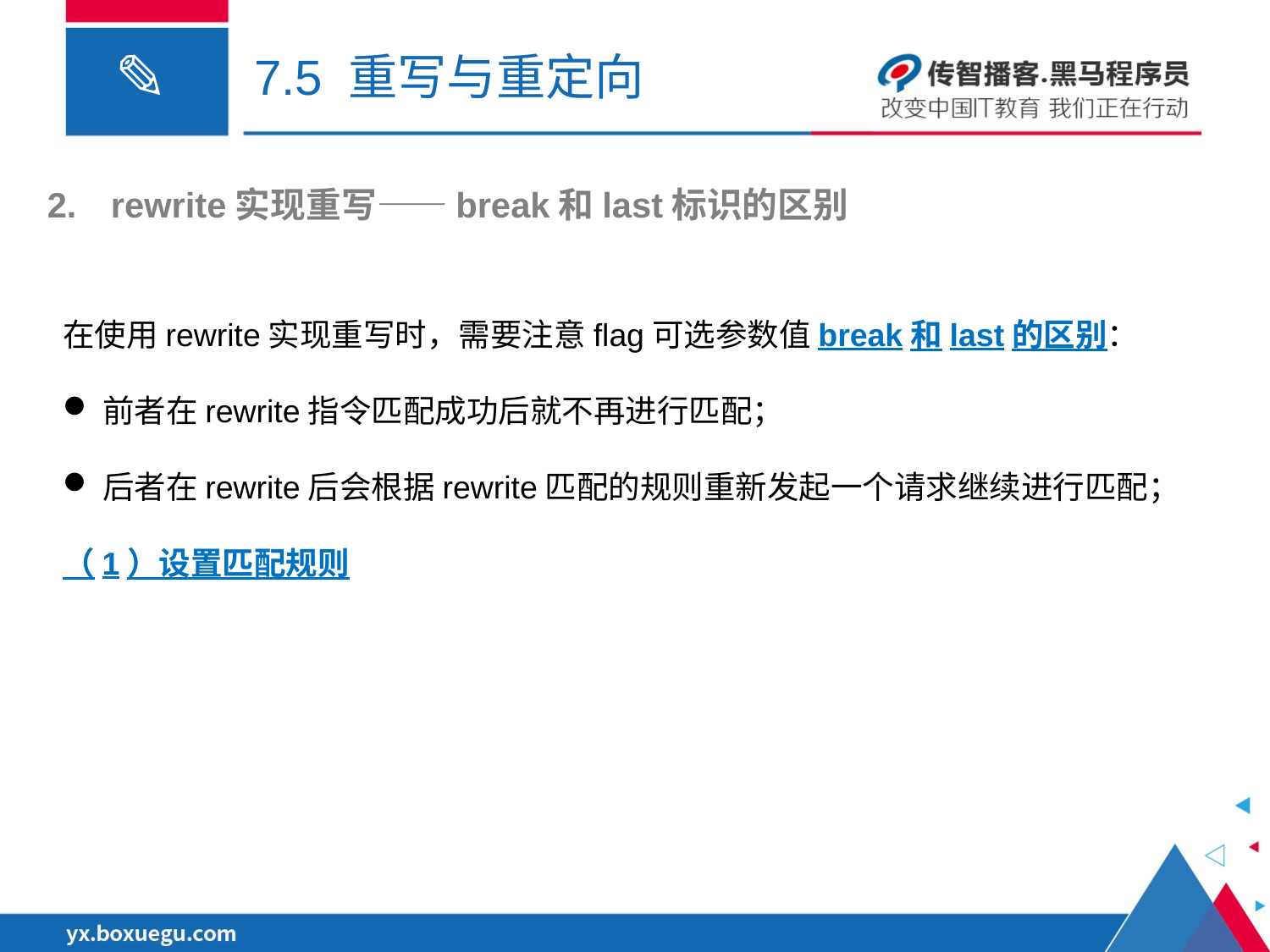

# 7.5 重写与重定向
rewrite实现重写——break和last标识的区别
在使用rewrite实现重写时，需要注意flag可选参数值break和last的区别：
前者在rewrite指令匹配成功后就不再进行匹配；
后者在rewrite后会根据rewrite匹配的规则重新发起一个请求继续进行匹配；
（1）设置匹配规则